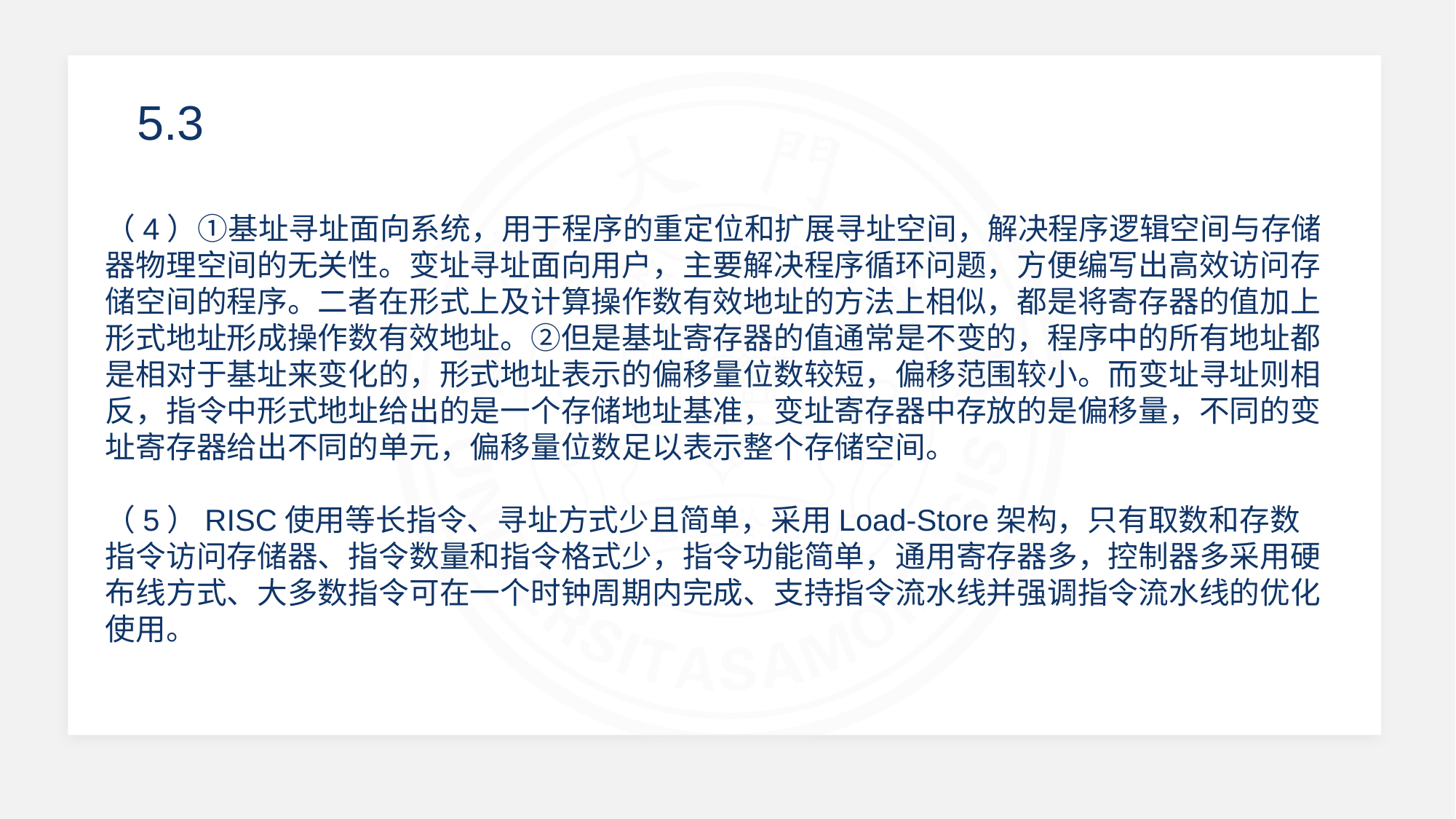

5.3

（4）①基址寻址面向系统，用于程序的重定位和扩展寻址空间，解决程序逻辑空间与存储器物理空间的无关性。变址寻址面向用户，主要解决程序循环问题，方便编写出高效访问存储空间的程序。二者在形式上及计算操作数有效地址的方法上相似，都是将寄存器的值加上形式地址形成操作数有效地址。②但是基址寄存器的值通常是不变的，程序中的所有地址都是相对于基址来变化的，形式地址表示的偏移量位数较短，偏移范围较小。而变址寻址则相反，指令中形式地址给出的是一个存储地址基准，变址寄存器中存放的是偏移量，不同的变址寄存器给出不同的单元，偏移量位数足以表示整个存储空间。

（5）RISC使用等长指令、寻址方式少且简单，采用Load-Store架构，只有取数和存数指令访问存储器、指令数量和指令格式少，指令功能简单，通用寄存器多，控制器多采用硬布线方式、大多数指令可在一个时钟周期内完成、支持指令流水线并强调指令流水线的优化使用。